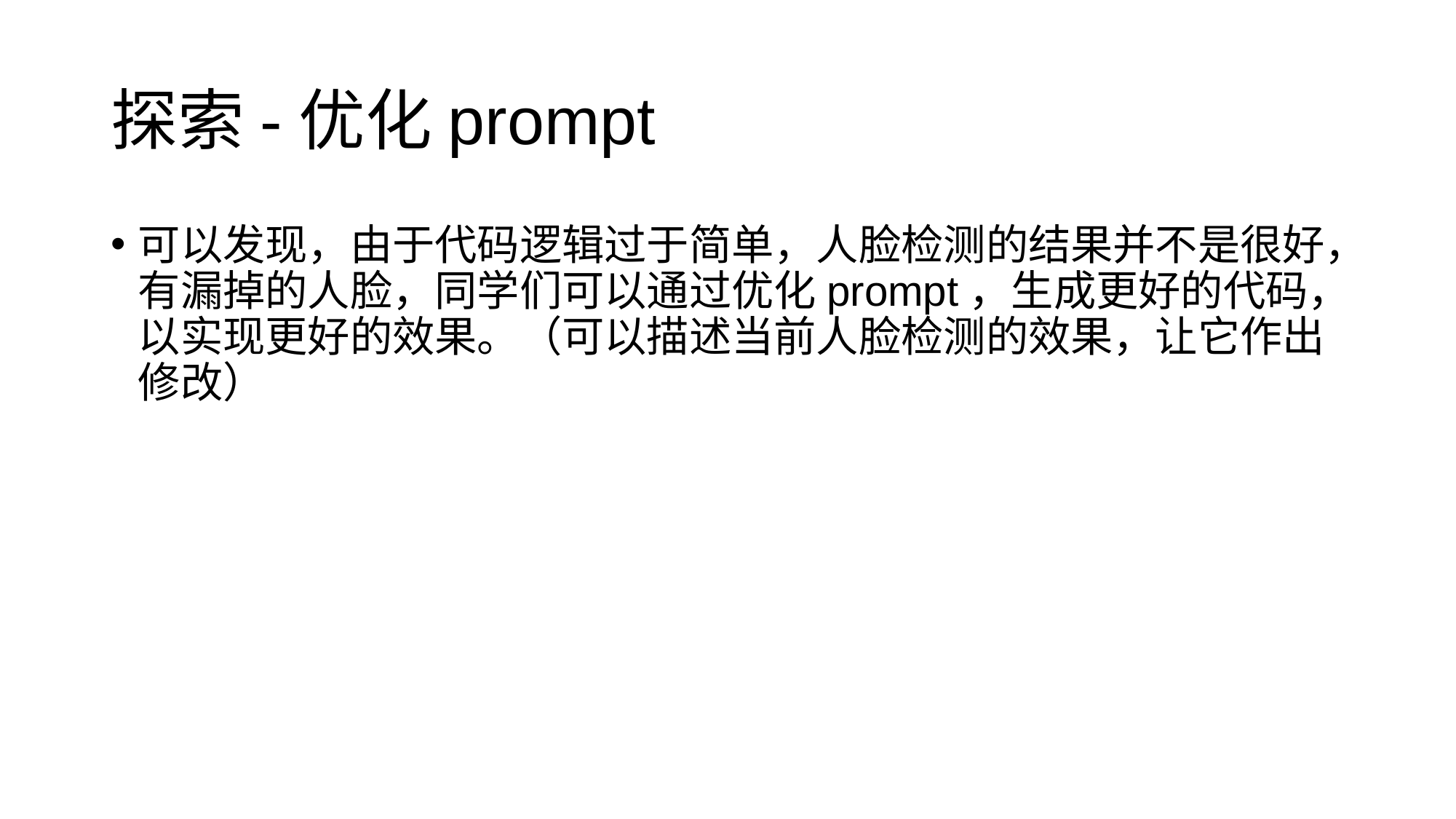

# 探索-优化prompt
可以发现，由于代码逻辑过于简单，人脸检测的结果并不是很好，有漏掉的人脸，同学们可以通过优化prompt，生成更好的代码，以实现更好的效果。（可以描述当前人脸检测的效果，让它作出修改）